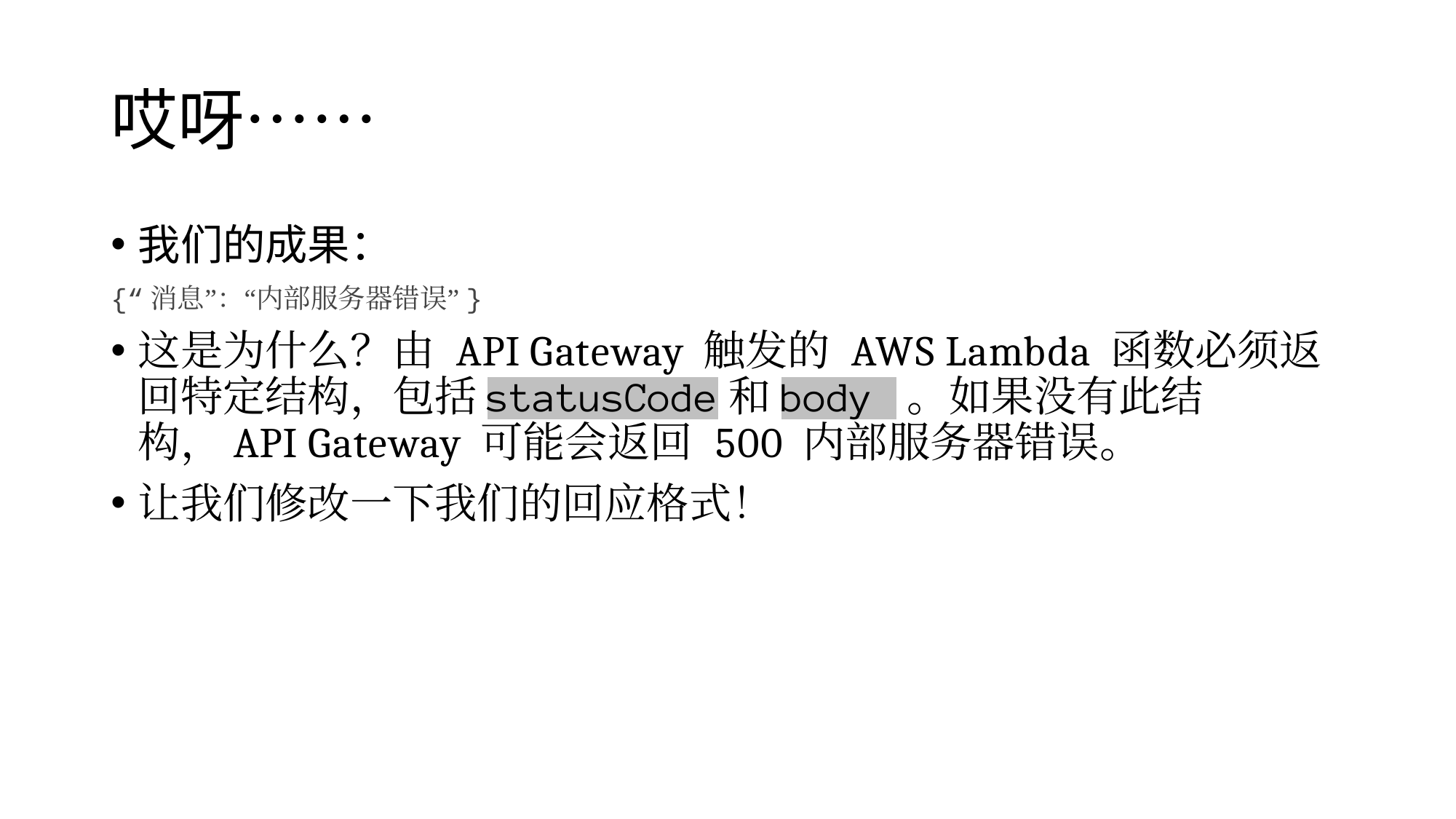

# 哎呀……
我们的成果：
{“消息”：“内部服务器错误”}
这是为什么？由 API Gateway 触发的 AWS Lambda 函数必须返回特定结构，包括statusCode和body 。如果没有此结构，API Gateway 可能会返回 500 内部服务器错误。
让我们修改一下我们的回应格式！